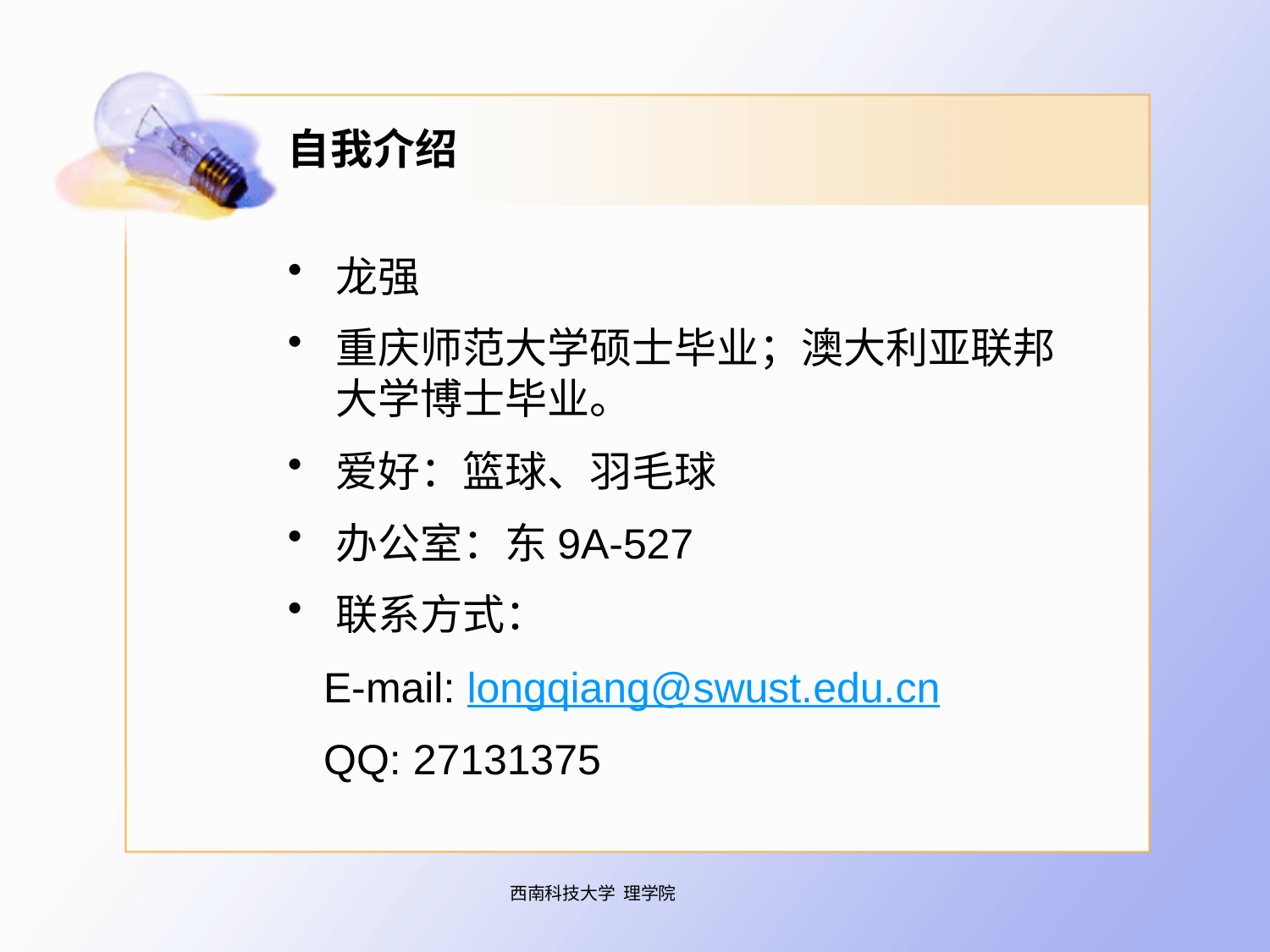

# 自我介绍
龙强
重庆师范大学硕士毕业；澳大利亚联邦大学博士毕业。
爱好：篮球、羽毛球
办公室：东9A-527
联系方式：
   E-mail: longqiang@swust.edu.cn
   QQ: 27131375

西南科技大学  理学院
2